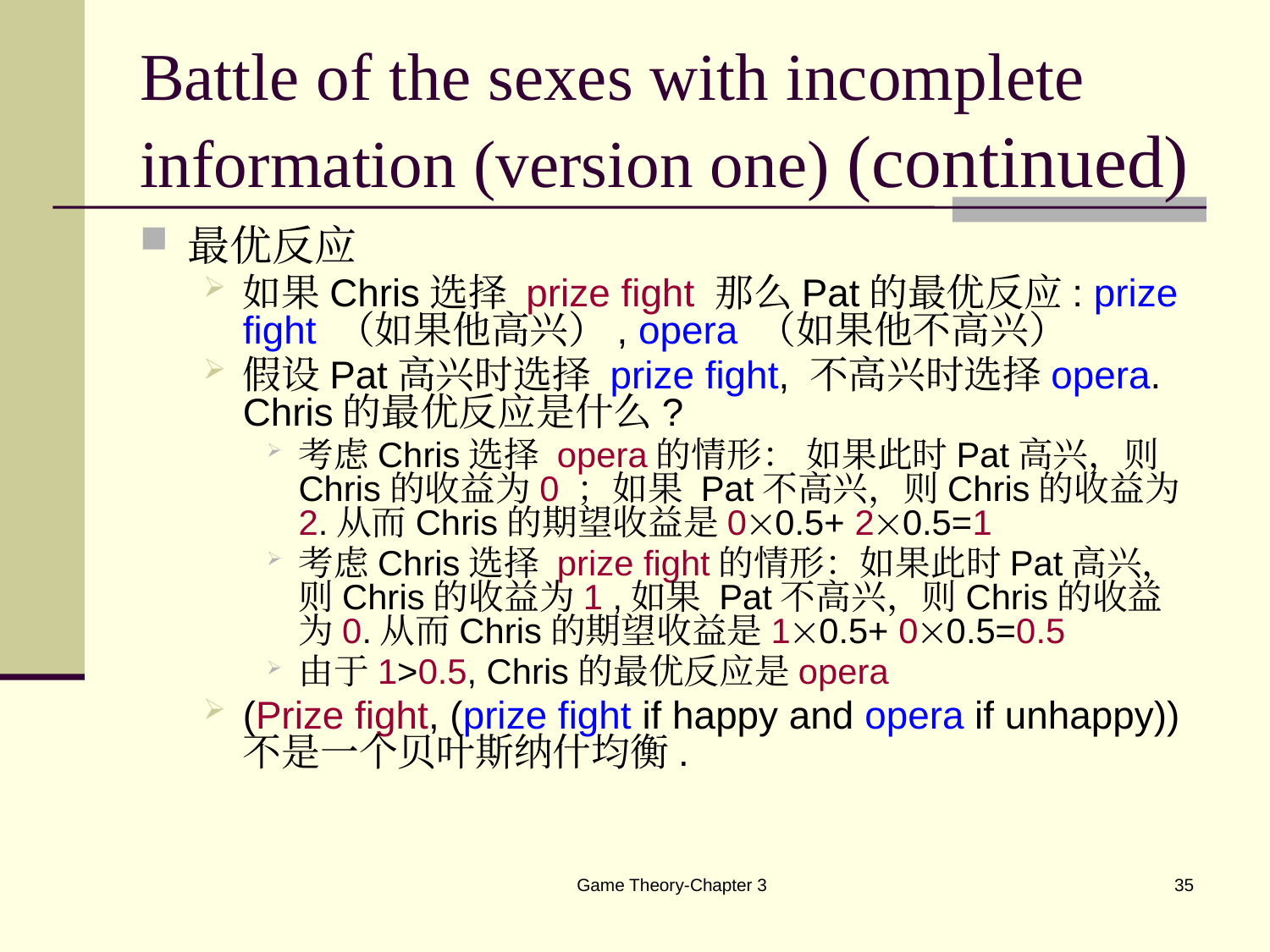

# Battle of the sexes with incomplete information (version one) (continued)
最优反应
如果Chris选择 prize fight 那么Pat的最优反应: prize fight （如果他高兴）, opera （如果他不高兴）
假设Pat高兴时选择 prize fight, 不高兴时选择opera. Chris的最优反应是什么?
考虑Chris选择 opera的情形： 如果此时Pat高兴，则Chris的收益为0 ；如果 Pat不高兴，则Chris的收益为2.从而Chris的期望收益是0×0.5+ 2×0.5=1
考虑Chris选择 prize fight的情形：如果此时Pat高兴，则Chris的收益为1 ,如果 Pat不高兴，则Chris的收益为0.从而Chris的期望收益是1×0.5+ 0×0.5=0.5
由于1>0.5, Chris的最优反应是opera
(Prize fight, (prize fight if happy and opera if unhappy))不是一个贝叶斯纳什均衡.
Game Theory-Chapter 3
35